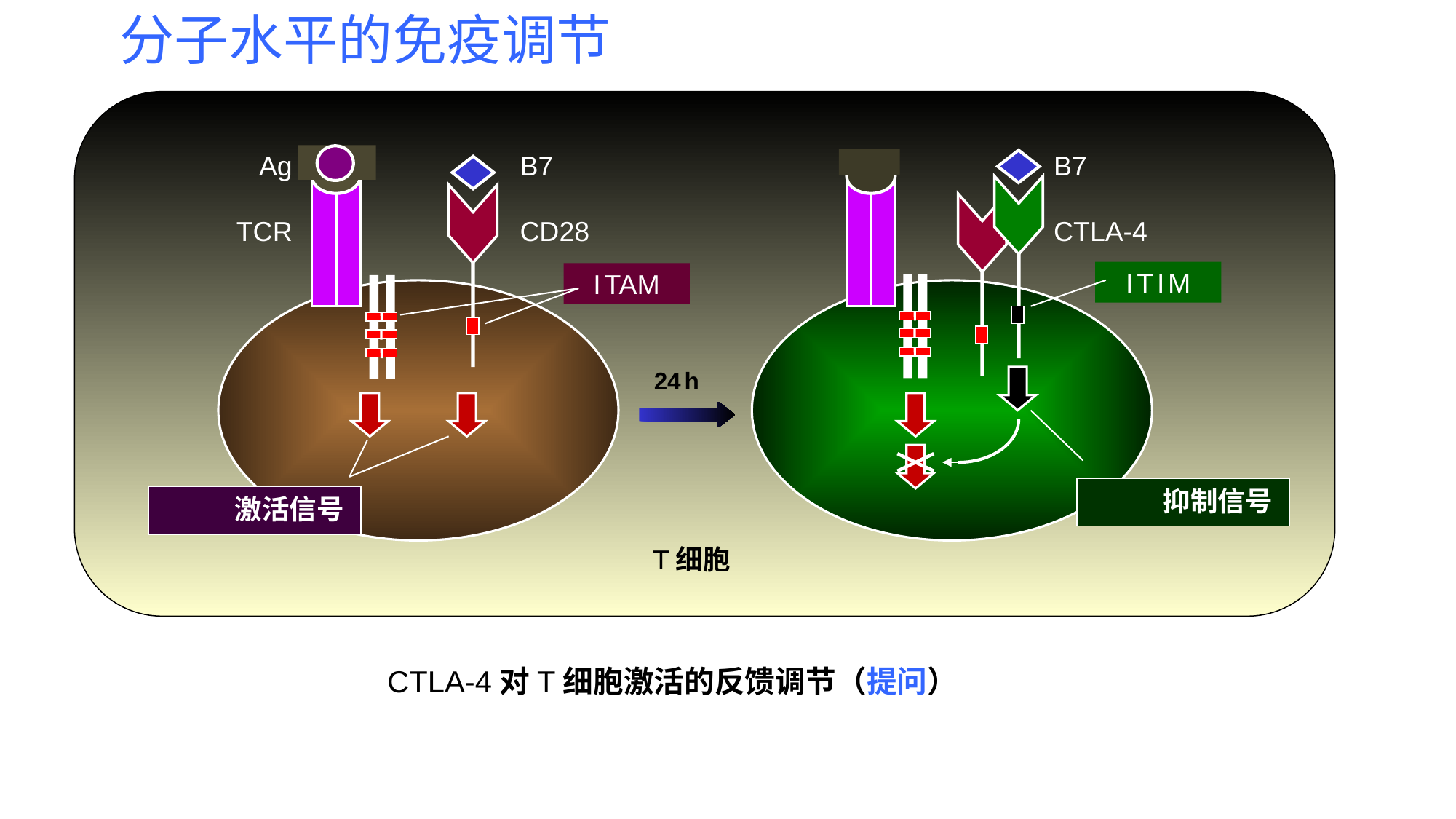

分子水平的免疫调节

Ag

TCR
B7

CD28
B7

CTLA-4

I T I M

I TAM

24 h

抑制信号
激活信号
  T细胞
CTLA-4对T细胞激活的反馈调节（提问）